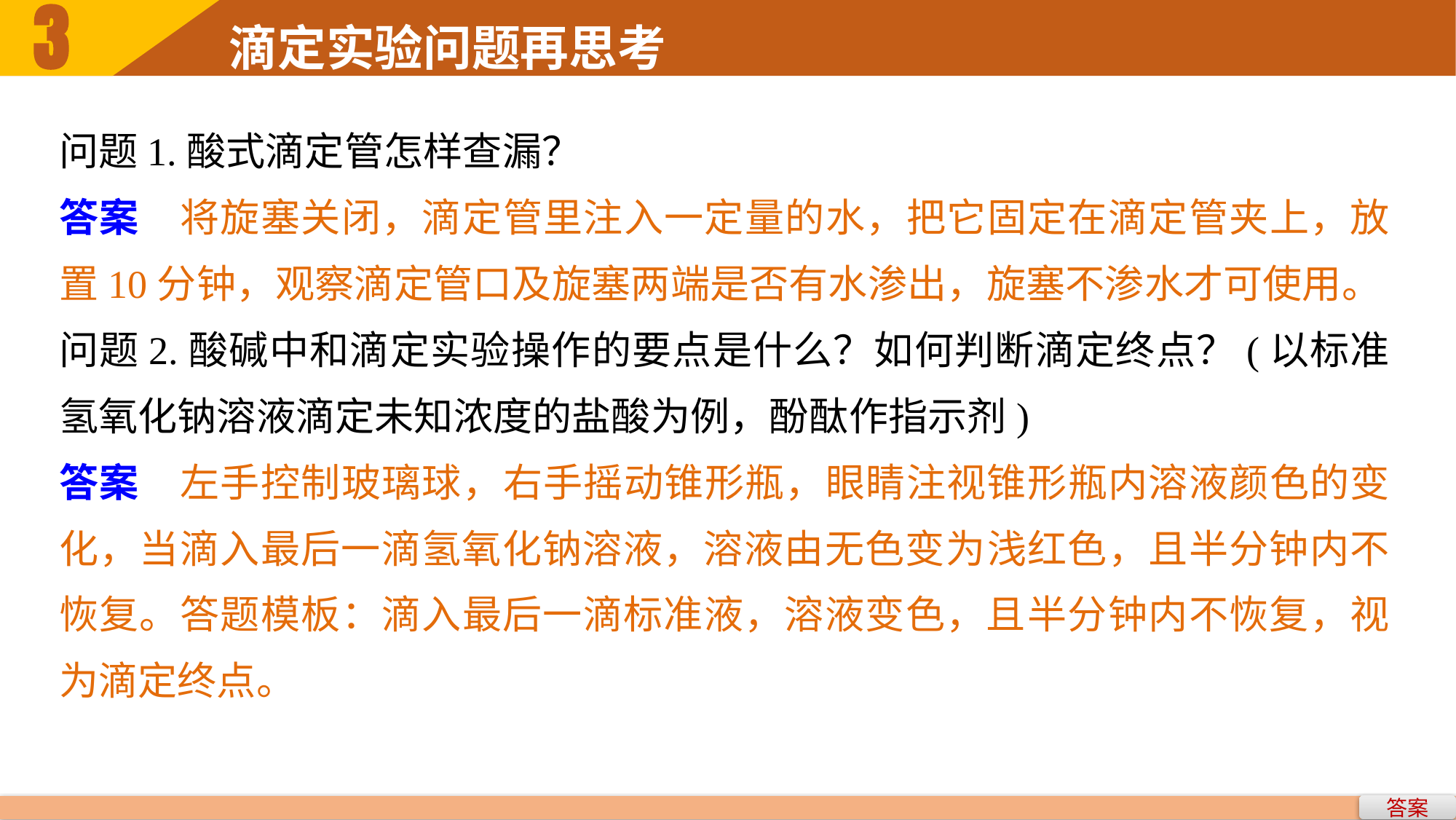

3
滴定实验问题再思考

问题1.酸式滴定管怎样查漏？
答案　将旋塞关闭，滴定管里注入一定量的水，把它固定在滴定管夹上，放置10分钟，观察滴定管口及旋塞两端是否有水渗出，旋塞不渗水才可使用。
问题2.酸碱中和滴定实验操作的要点是什么？如何判断滴定终点？(以标准氢氧化钠溶液滴定未知浓度的盐酸为例，酚酞作指示剂)
答案　左手控制玻璃球，右手摇动锥形瓶，眼睛注视锥形瓶内溶液颜色的变化，当滴入最后一滴氢氧化钠溶液，溶液由无色变为浅红色，且半分钟内不恢复。答题模板：滴入最后一滴标准液，溶液变色，且半分钟内不恢复，视为滴定终点。
答案